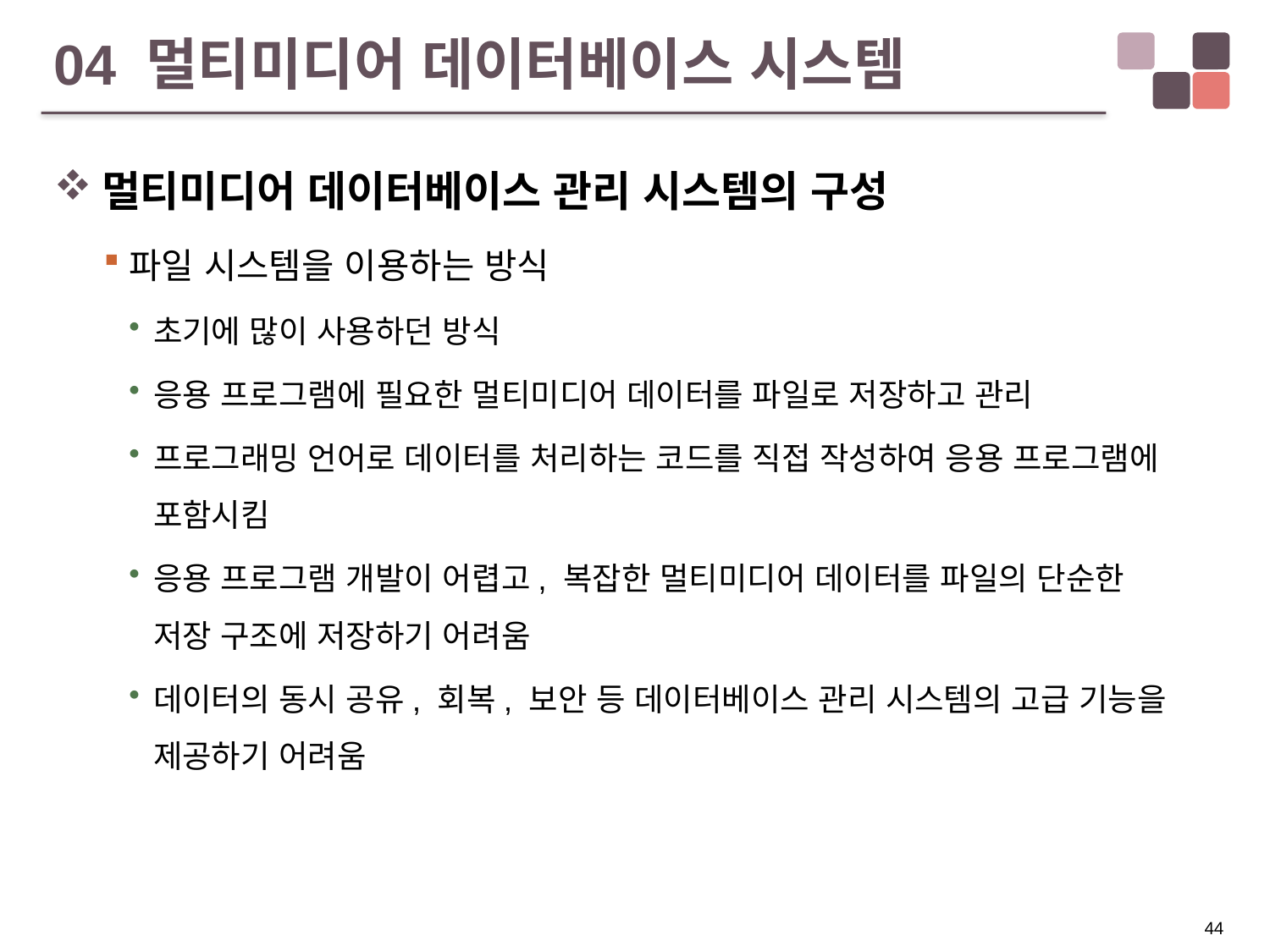

# 04 멀티미디어 데이터베이스 시스템
멀티미디어 데이터베이스 관리 시스템의 구성
파일 시스템을 이용하는 방식
초기에 많이 사용하던 방식
응용 프로그램에 필요한 멀티미디어 데이터를 파일로 저장하고 관리
프로그래밍 언어로 데이터를 처리하는 코드를 직접 작성하여 응용 프로그램에 포함시킴
응용 프로그램 개발이 어렵고, 복잡한 멀티미디어 데이터를 파일의 단순한
저장 구조에 저장하기 어려움
데이터의 동시 공유, 회복, 보안 등 데이터베이스 관리 시스템의 고급 기능을
제공하기 어려움